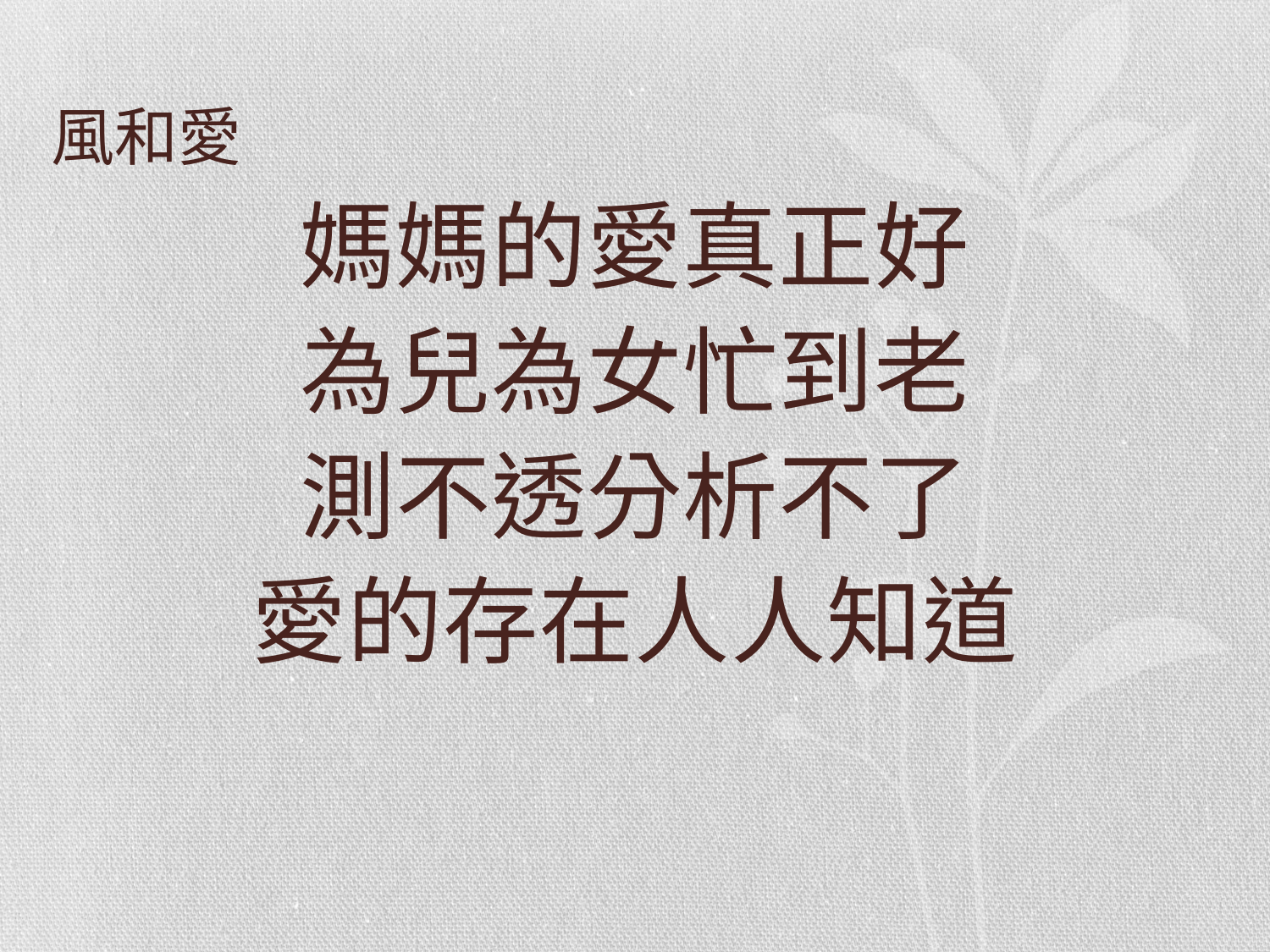

# 風和愛
媽媽的愛真正好
為兒為女忙到老
測不透分析不了
愛的存在人人知道